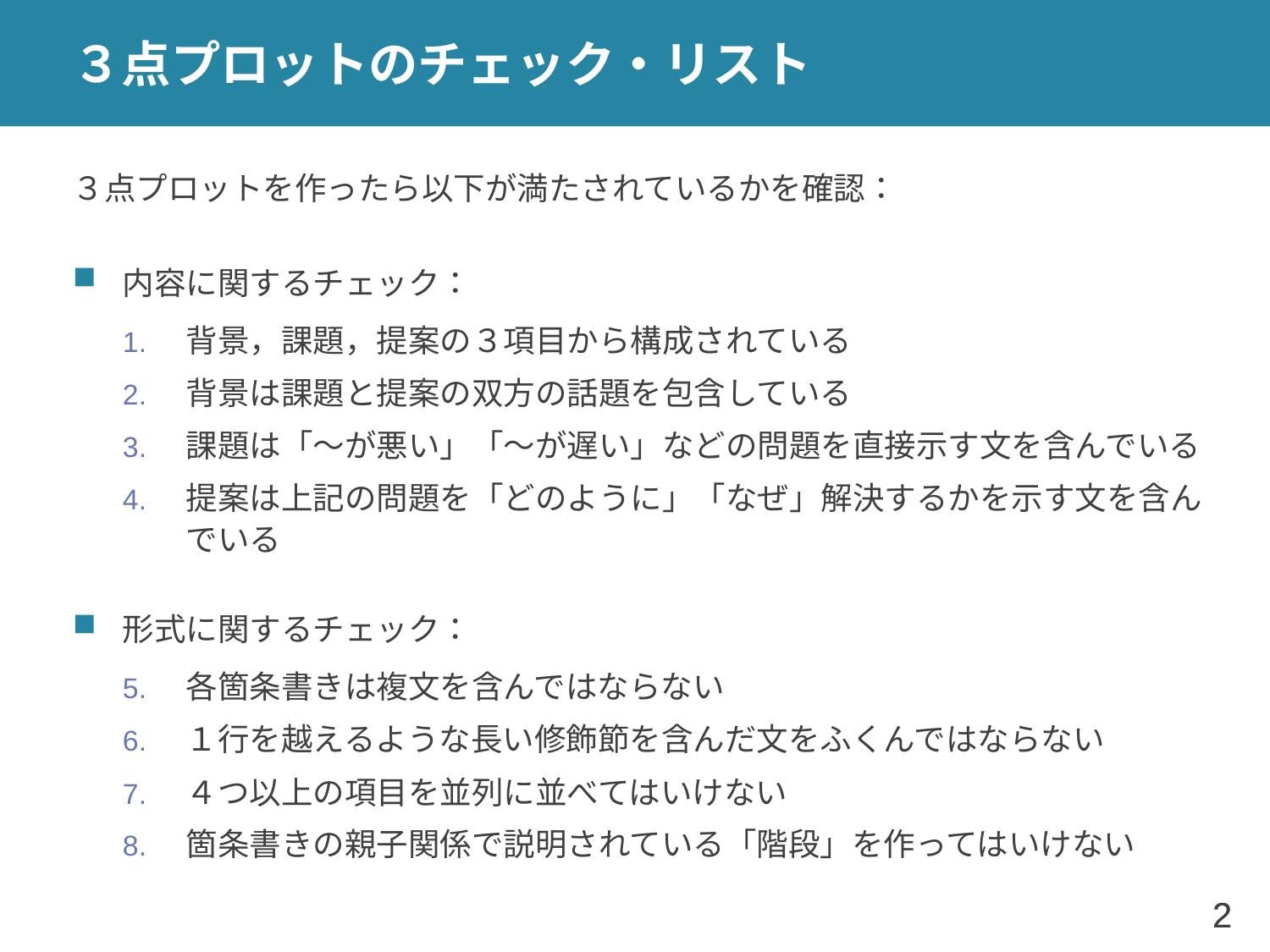

# ３点プロットのチェック・リスト
３点プロットを作ったら以下が満たされているかを確認：
内容に関するチェック：
背景，課題，提案の３項目から構成されている
背景は課題と提案の双方の話題を包含している
課題は「～が悪い」「～が遅い」などの問題を直接示す文を含んでいる
提案は上記の問題を「どのように」「なぜ」解決するかを示す文を含んでいる
形式に関するチェック：
各箇条書きは複文を含んではならない
１行を越えるような長い修飾節を含んだ文をふくんではならない
４つ以上の項目を並列に並べてはいけない
箇条書きの親子関係で説明されている「階段」を作ってはいけない